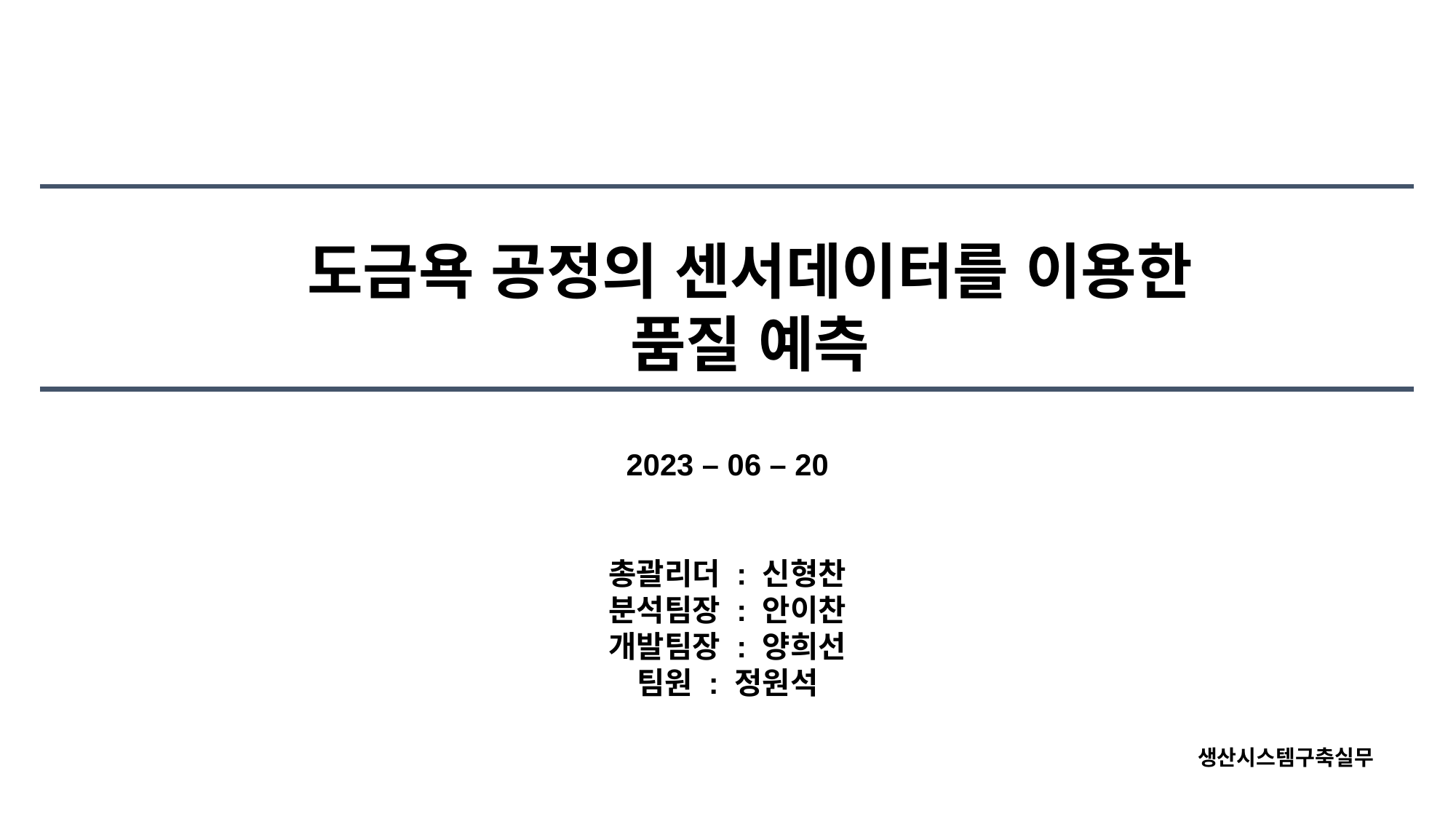

도금욕 공정의 센서데이터를 이용한
품질 예측

2023 – 06 – 20

총괄리더 : 신형찬
분석팀장 : 안이찬
개발팀장 : 양희선
팀원 : 정원석
생산시스템구축실무